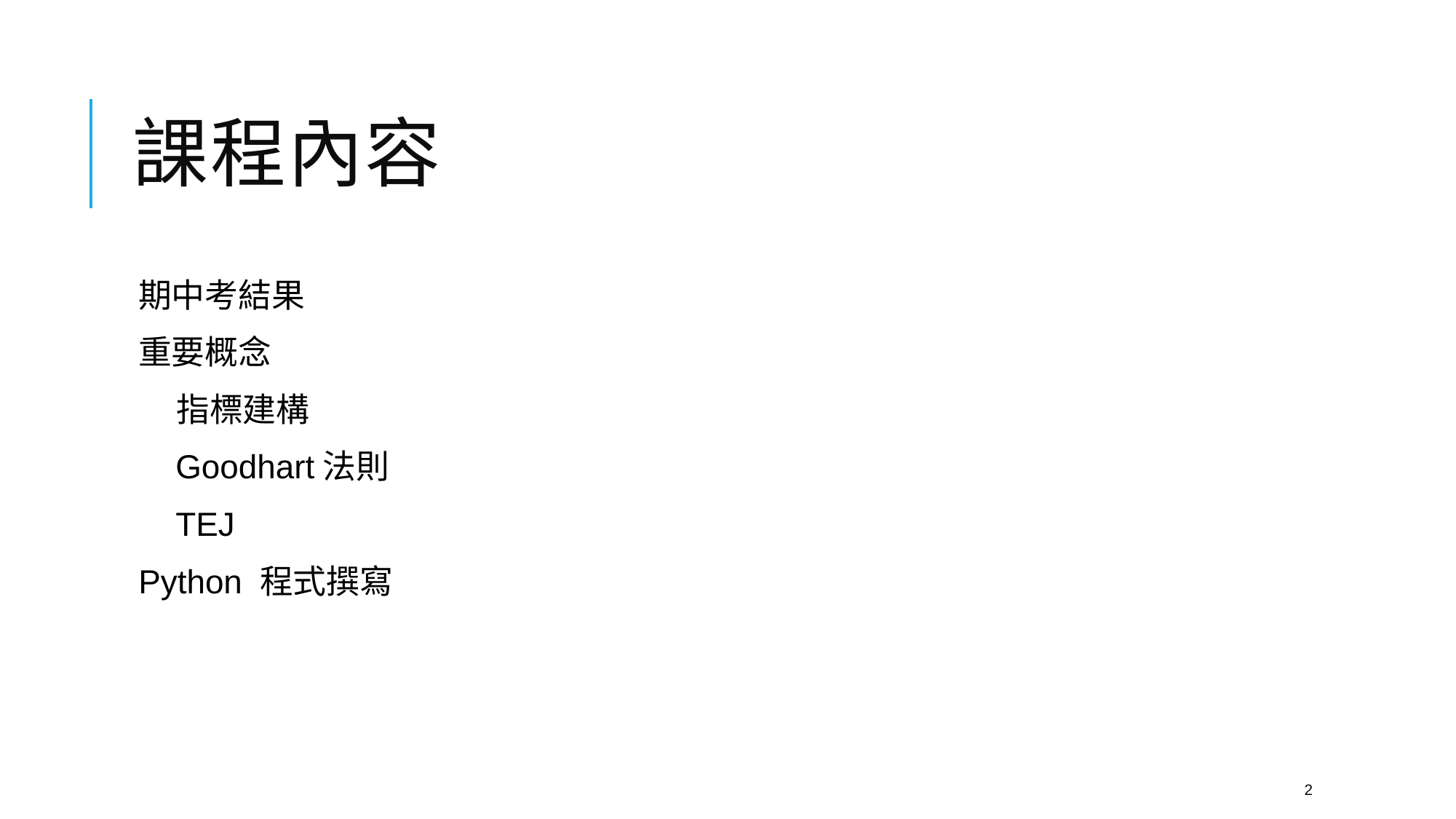

# 課程內容
期中考結果
重要概念
    指標建構
    Goodhart法則
    TEJ
Python 程式撰寫

2